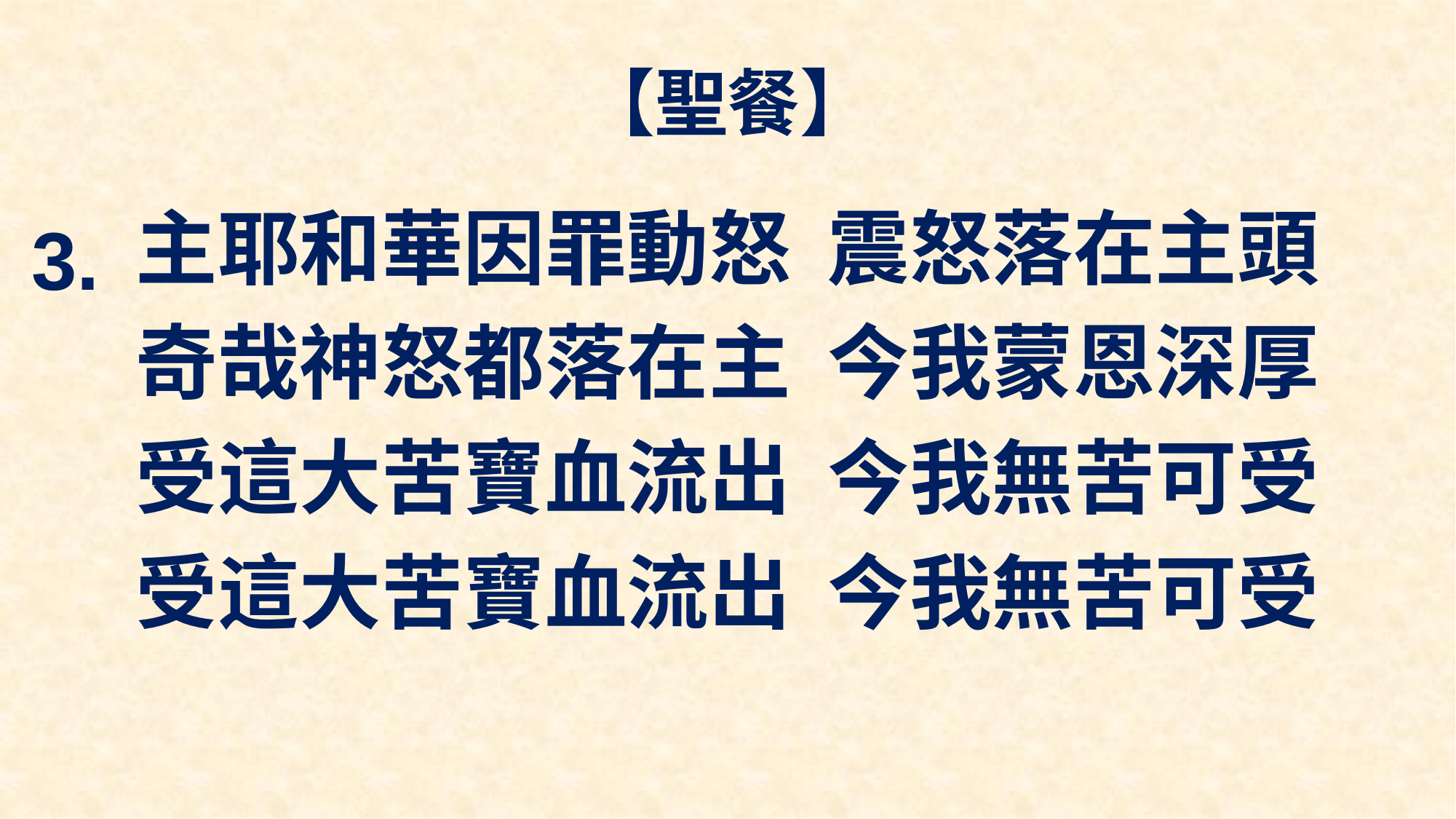

# 【聖餐】
主耶和華因罪動怒  震怒落在主頭
奇哉神怒都落在主  今我蒙恩深厚
受這大苦寶血流出  今我無苦可受
受這大苦寶血流出  今我無苦可受
3.